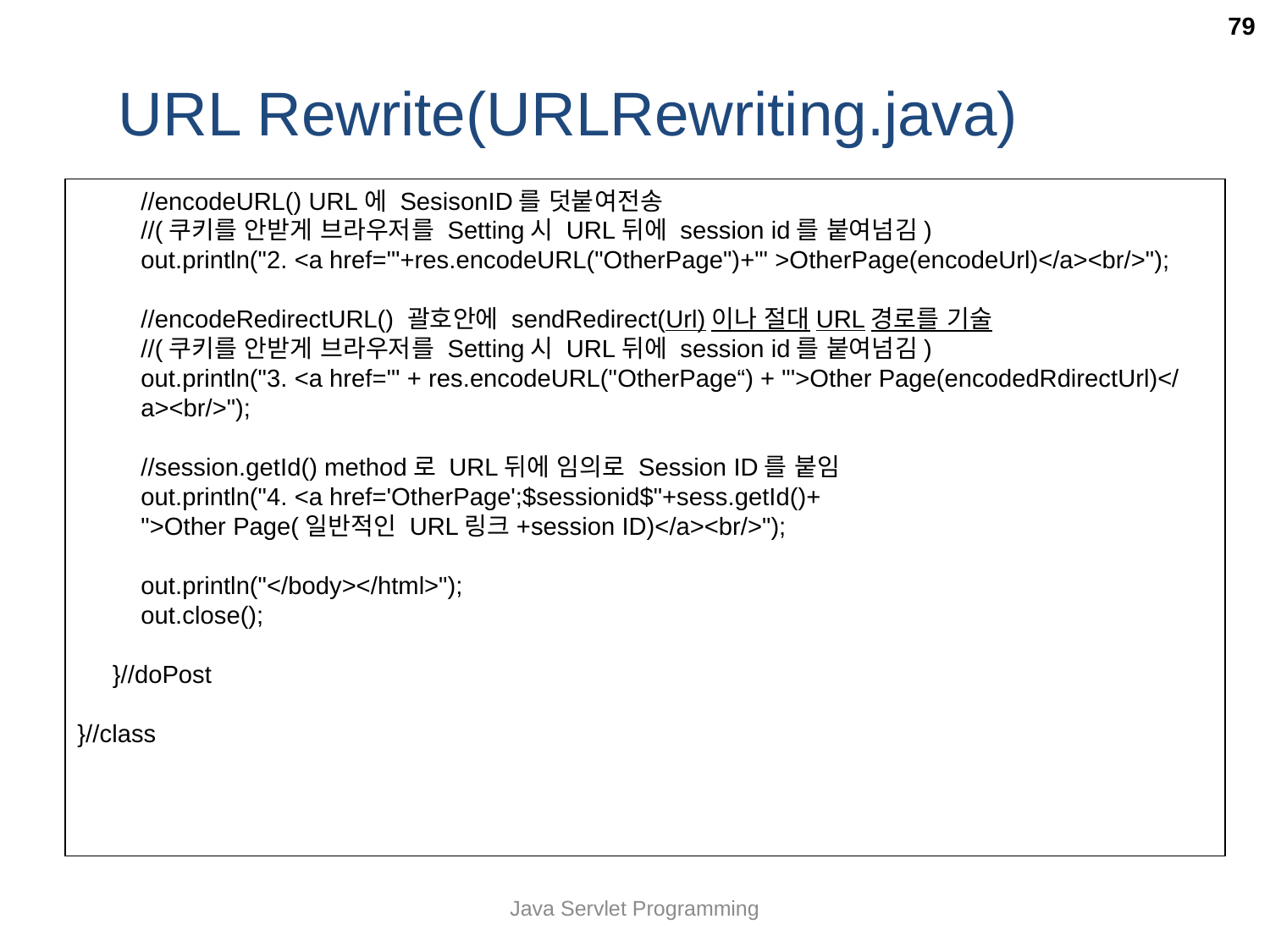

79
URL Rewrite(URLRewriting.java)
//encodeURL() URL에 SesisonID를 덧붙여전송
//(쿠키를 안받게 브라우저를 Setting시 URL뒤에 session id를 붙여넘김)
out.println("2. <a href='"+res.encodeURL("OtherPage")+"' >OtherPage(encodeUrl)</a><br/>");

//encodeRedirectURL() 괄호안에 sendRedirect(Url)이나 절대URL경로를 기술
//(쿠키를 안받게 브라우저를 Setting시 URL뒤에 session id를 붙여넘김)
out.println("3. <a href='" + res.encodeURL("OtherPage“) + "'>Other Page(encodedRdirectUrl)</a><br/>");

//session.getId() method로 URL뒤에 임의로 Session ID를 붙임
out.println("4. <a href='OtherPage';$sessionid$"+sess.getId()+
">Other Page(일반적인 URL링크+session ID)</a><br/>");

out.println("</body></html>");
out.close();

     }//doPost

}//class
Java Servlet Programming